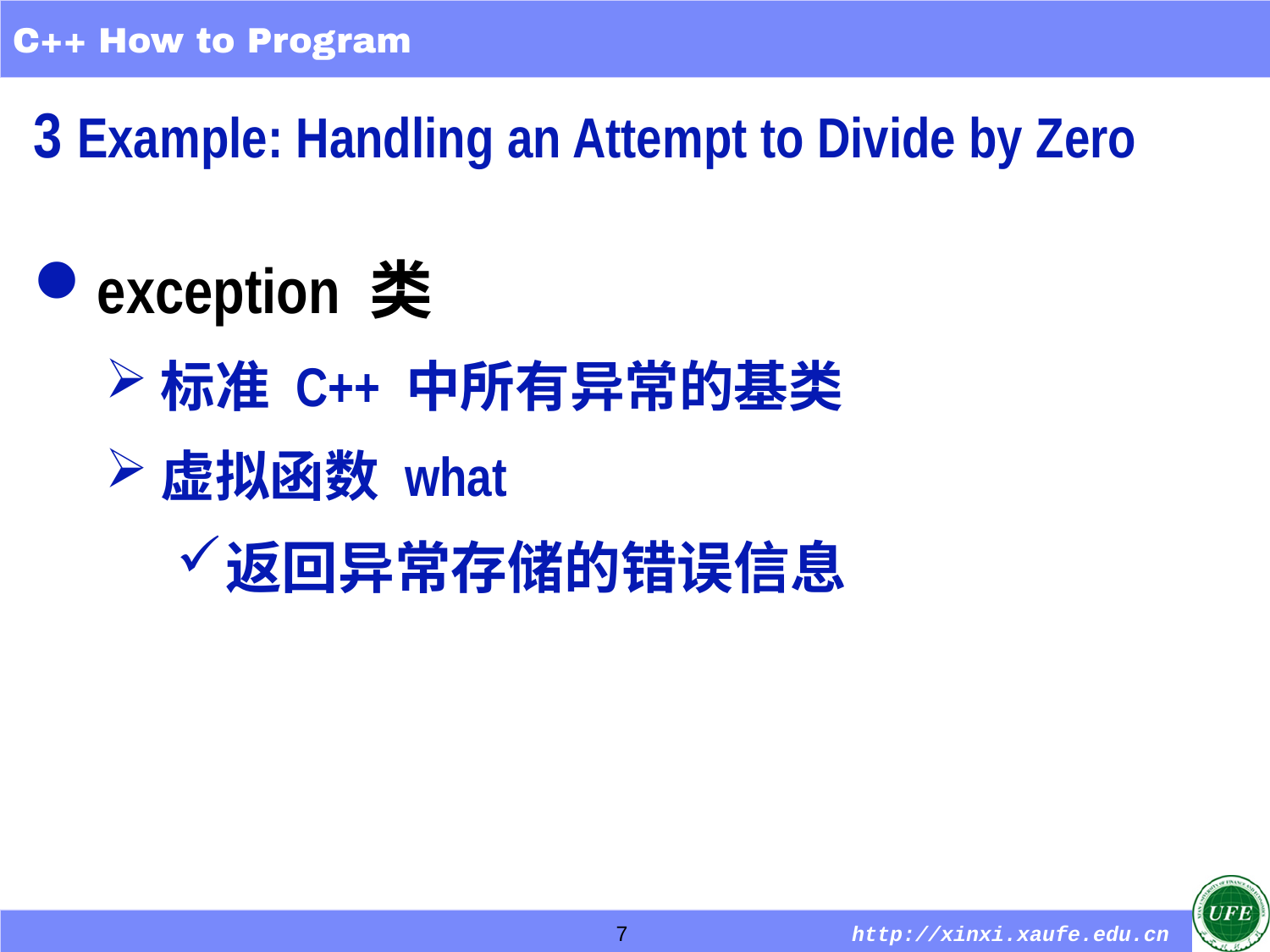

3 Example: Handling an Attempt to Divide by Zero
exception 类
标准 C++ 中所有异常的基类
虚拟函数 what
返回异常存储的错误信息
7